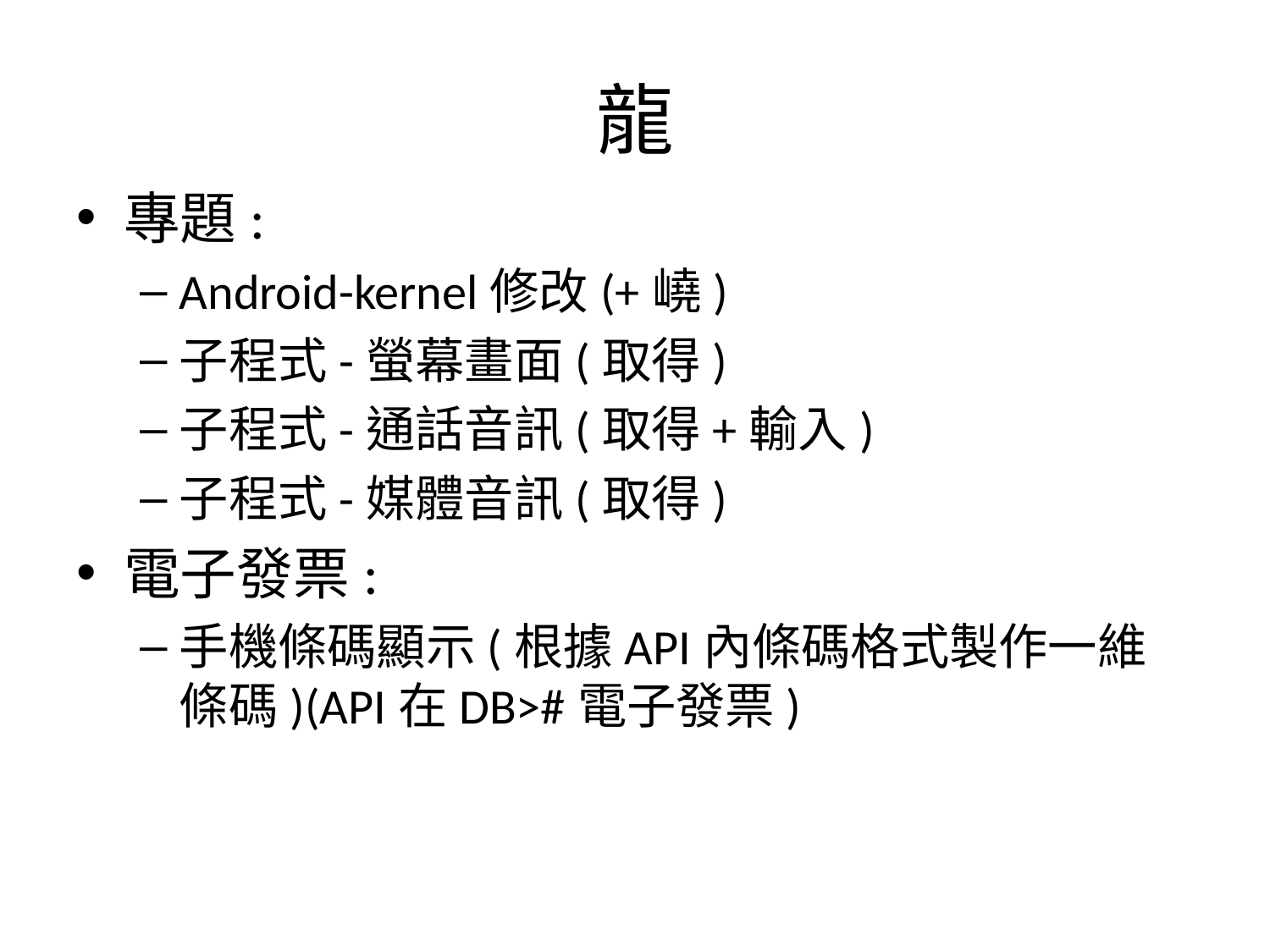

# 龍
專題:
Android-kernel修改(+嶢)
子程式-螢幕畫面(取得)
子程式-通話音訊(取得+輸入)
子程式-媒體音訊(取得)
電子發票:
手機條碼顯示(根據API內條碼格式製作一維條碼)(API在DB>#電子發票)